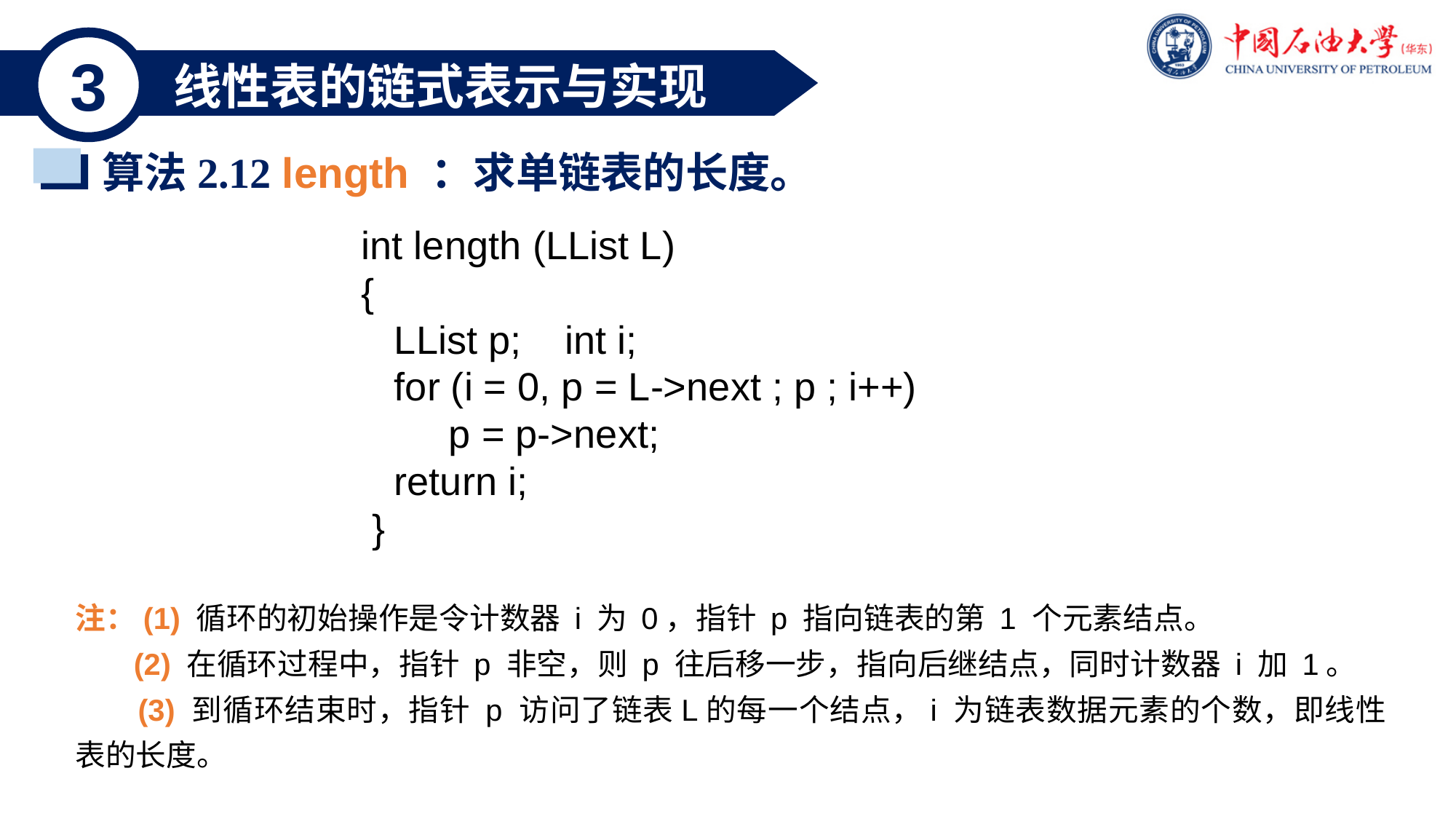

3
线性表的链式表示与实现
算法2.12 length ：求单链表的长度。

int length (LList L)
{
   LList p;    int i;
   for (i = 0, p = L->next ; p ; i++)
        p = p->next;
   return i;
 }
注：(1) 循环的初始操作是令计数器 i 为 0，指针 p 指向链表的第 1 个元素结点。
       (2) 在循环过程中，指针 p 非空，则 p 往后移一步，指向后继结点，同时计数器 i 加 1。
       (3) 到循环结束时，指针 p 访问了链表L的每一个结点，i 为链表数据元素的个数，即线性表的长度。